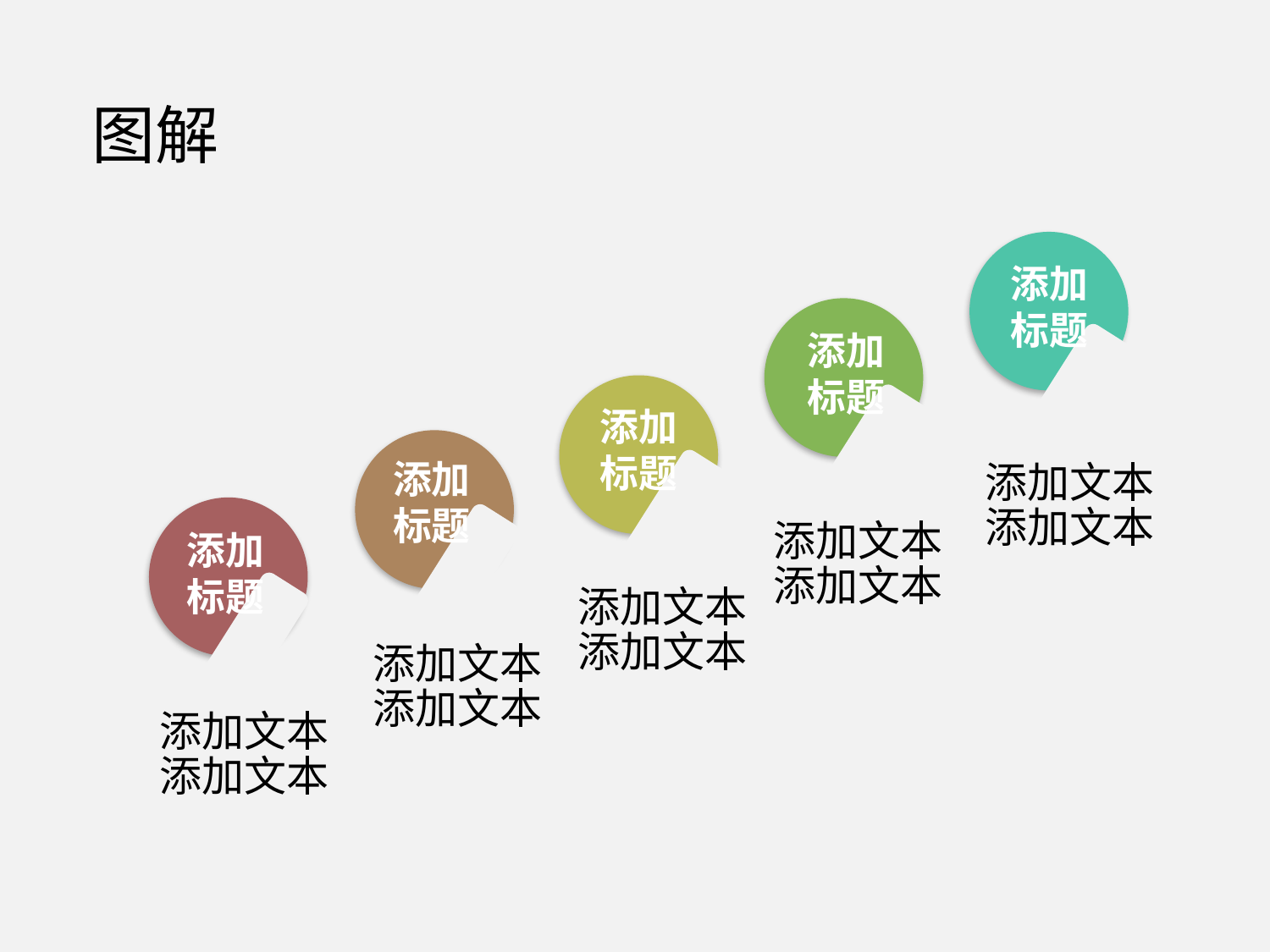

图解

添加
标题

添加
标题

添加
标题

添加
标题
添加文本

添加文本

添加文本
添加
标题

添加文本
添加文本

添加文本
添加文本

添加文本
添加文本
添加文本